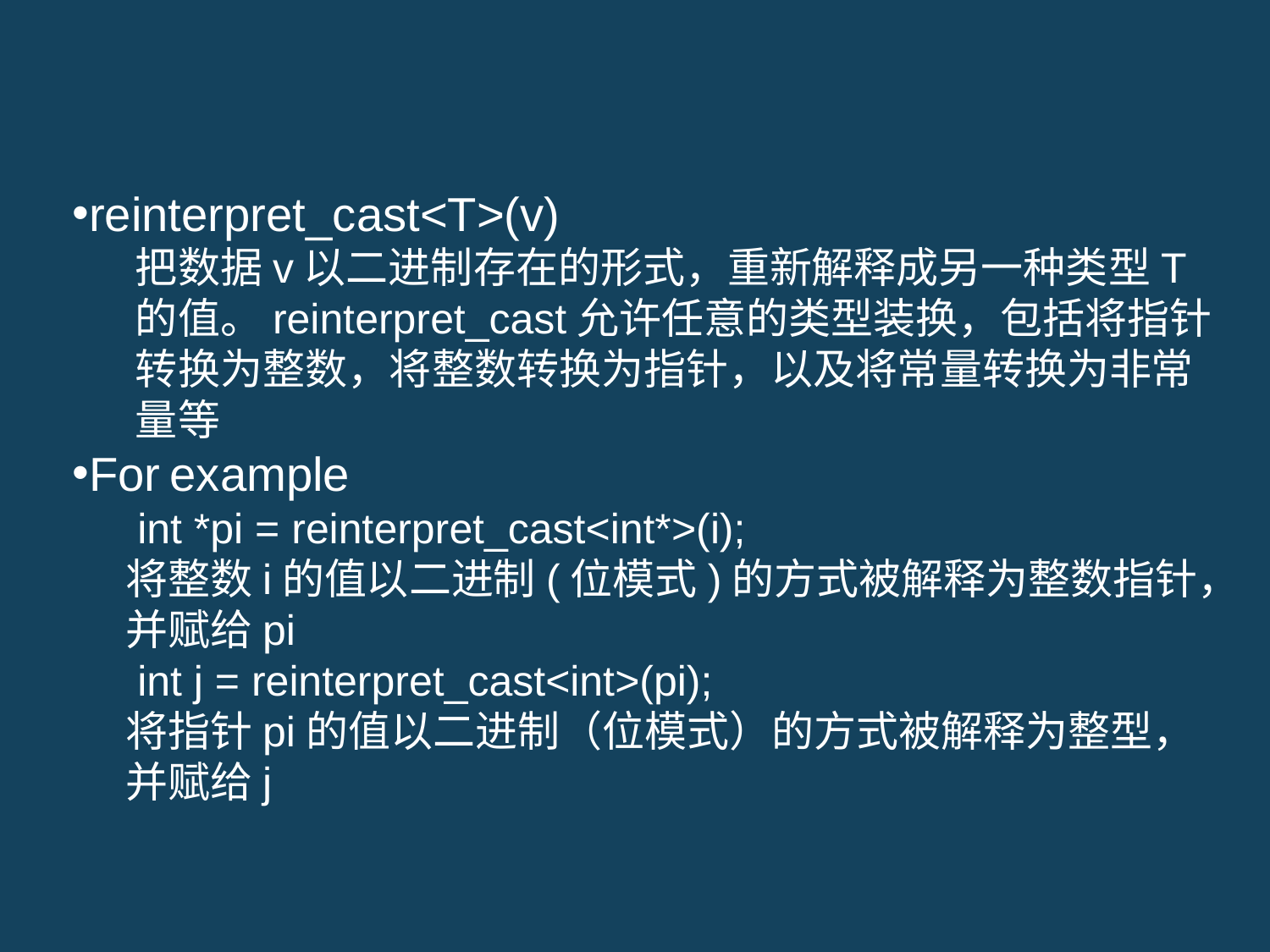

reinterpret_cast<T>(v)
把数据v以二进制存在的形式，重新解释成另一种类型T的值。reinterpret_cast允许任意的类型装换，包括将指针转换为整数，将整数转换为指针，以及将常量转换为非常量等
For example
 int *pi = reinterpret_cast<int*>(i);
将整数i的值以二进制(位模式)的方式被解释为整数指针，并赋给pi
 int j = reinterpret_cast<int>(pi);
将指针pi的值以二进制（位模式）的方式被解释为整型，并赋给j